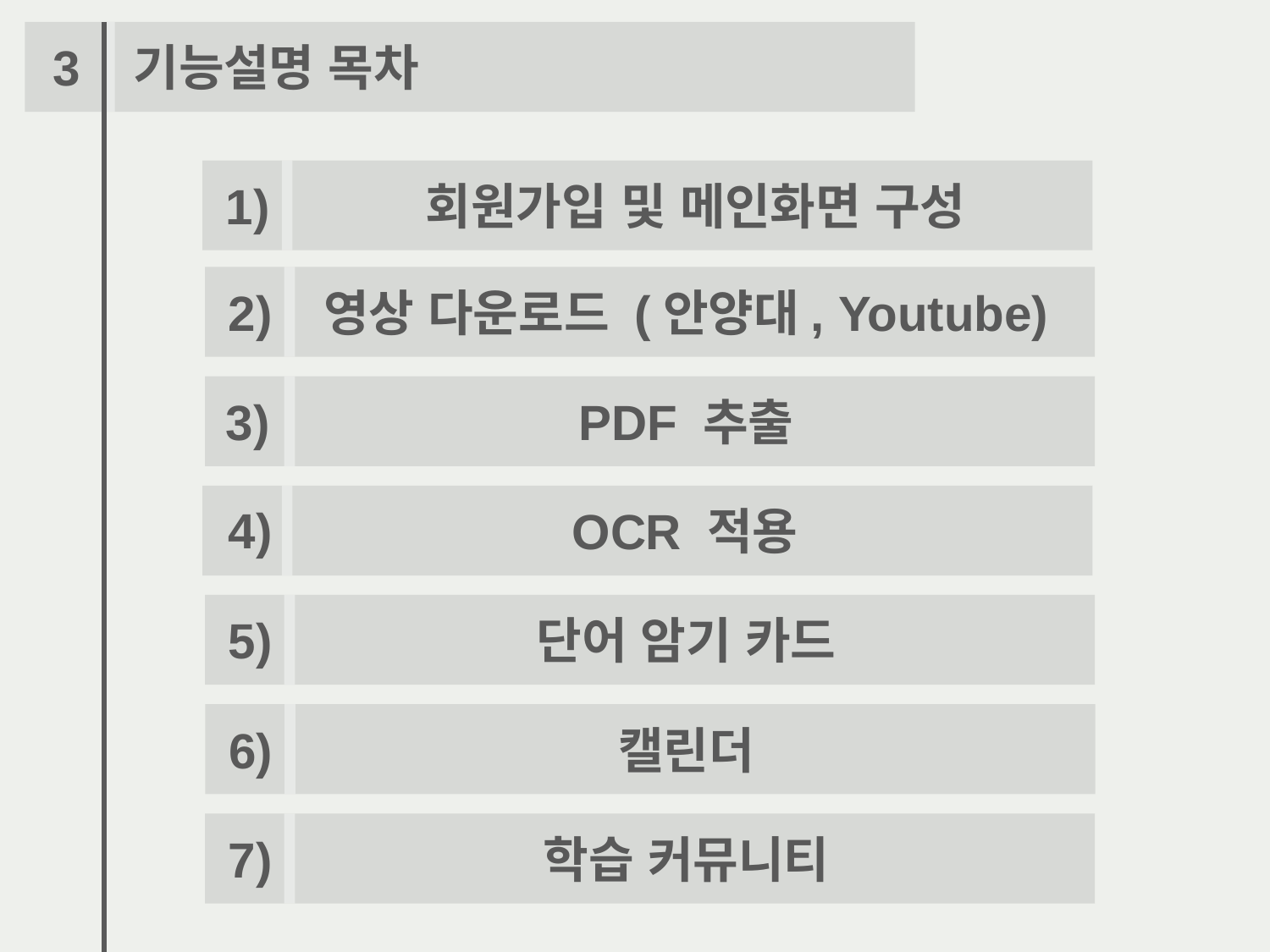

3
기능설명 목차

1)
회원가입 및 메인화면 구성

2)
영상 다운로드 (안양대, Youtube)

PDF 추출
3)

OCR 적용
4)

단어 암기 카드
5)

캘린더
6)

학습 커뮤니티
7)